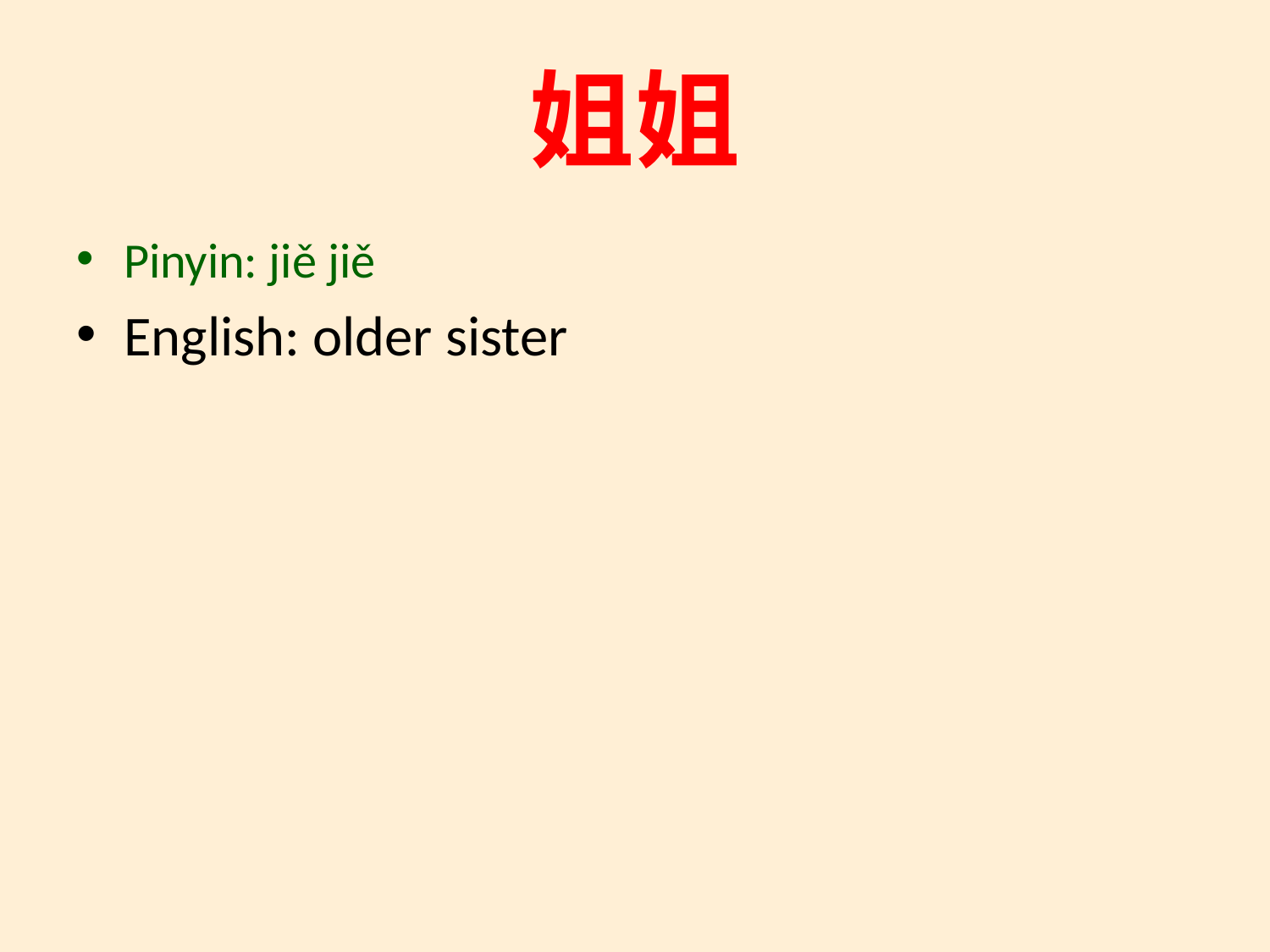

# 姐姐
Pinyin: jiě jiě
English: older sister